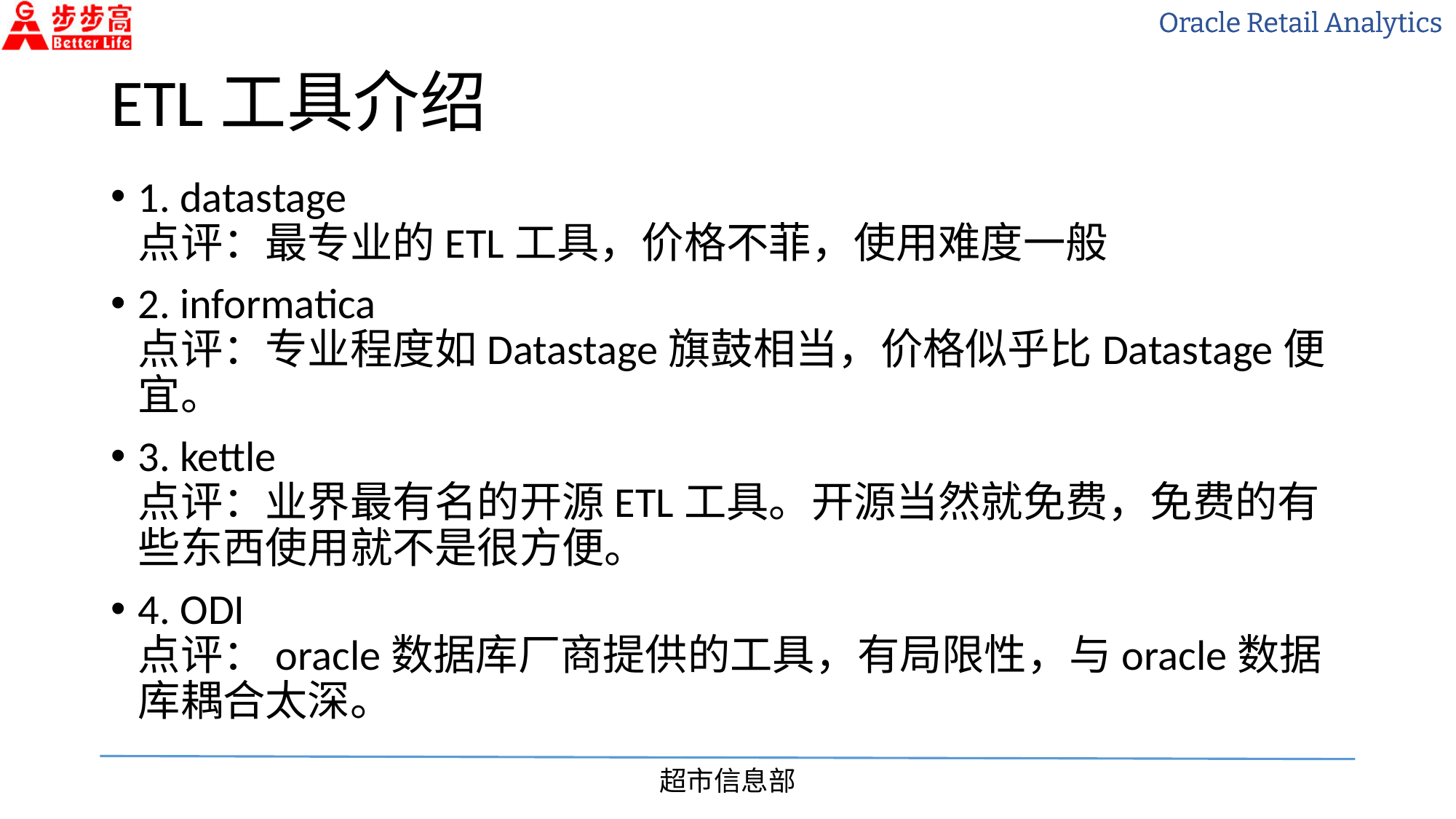

# ETL工具介绍
1. datastage
点评：最专业的ETL工具，价格不菲，使用难度一般
2. informatica
点评：专业程度如Datastage旗鼓相当，价格似乎比Datastage便宜。
3. kettle
点评：业界最有名的开源ETL工具。开源当然就免费，免费的有些东西使用就不是很方便。
4. ODI
点评：oracle数据库厂商提供的工具，有局限性，与oracle数据库耦合太深。